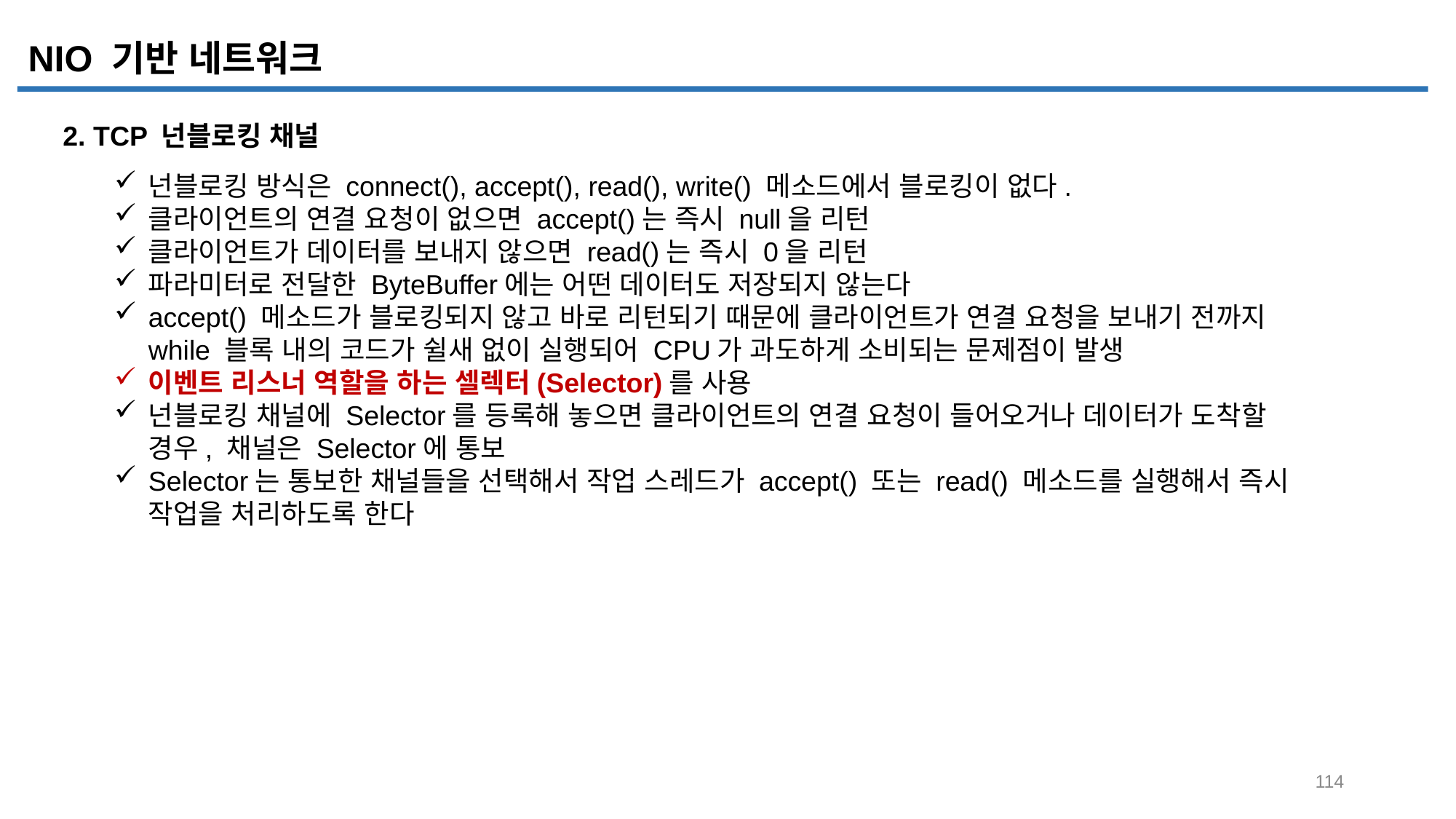

NIO 기반 네트워크

2. TCP 넌블로킹 채널
넌블로킹 방식은 connect(), accept(), read(), write() 메소드에서 블로킹이 없다.
클라이언트의 연결 요청이 없으면 accept()는 즉시 null을 리턴
클라이언트가 데이터를 보내지 않으면 read()는 즉시 0을 리턴
파라미터로 전달한 ByteBuffer에는 어떤 데이터도 저장되지 않는다
accept() 메소드가 블로킹되지 않고 바로 리턴되기 때문에 클라이언트가 연결 요청을 보내기 전까지 while 블록 내의 코드가 쉴새 없이 실행되어 CPU가 과도하게 소비되는 문제점이 발생
이벤트 리스너 역할을 하는 셀렉터(Selector)를 사용
넌블로킹 채널에 Selector를 등록해 놓으면 클라이언트의 연결 요청이 들어오거나 데이터가 도착할 경우, 채널은 Selector에 통보
Selector는 통보한 채널들을 선택해서 작업 스레드가 accept() 또는 read() 메소드를 실행해서 즉시 작업을 처리하도록 한다
114